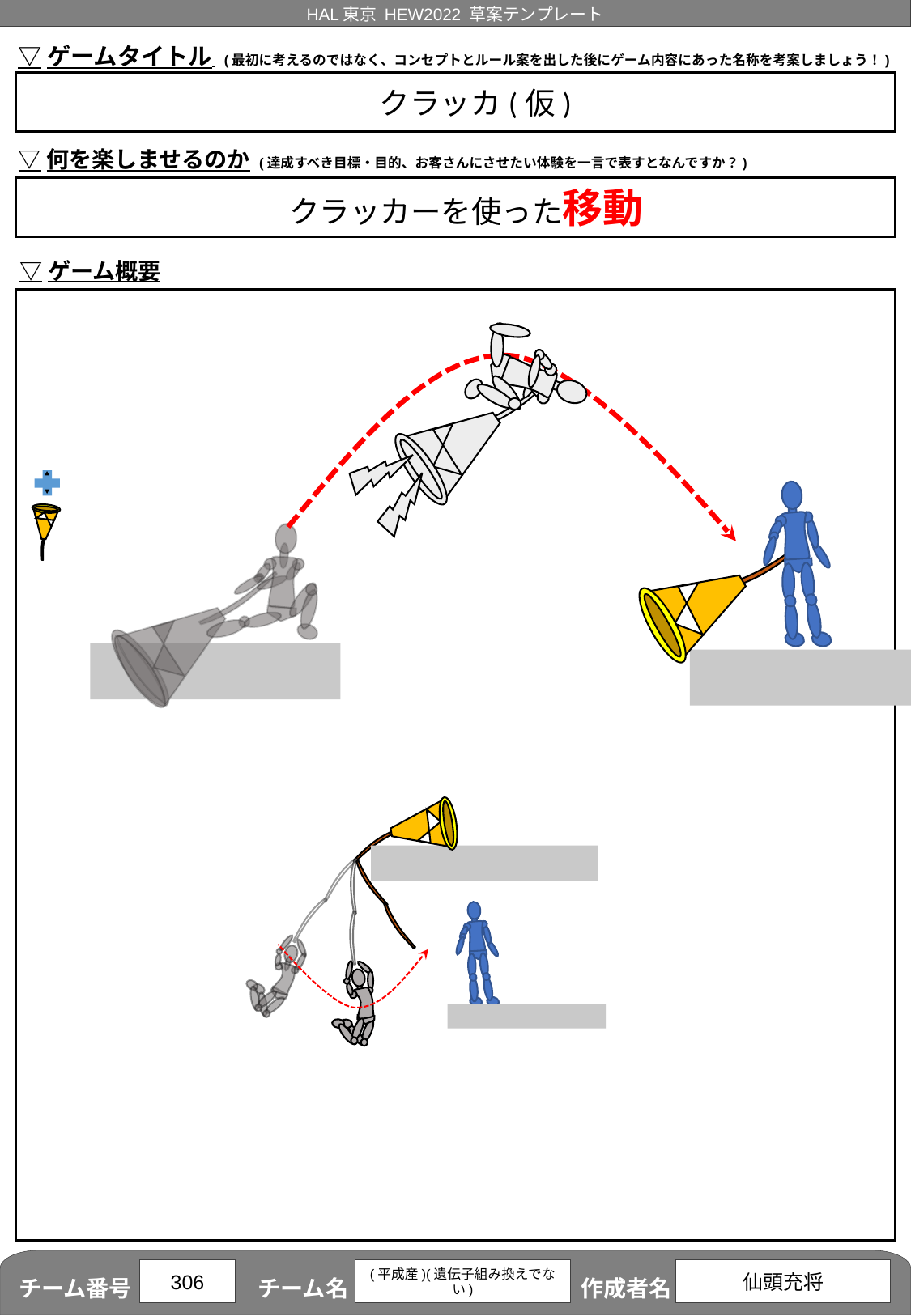

HAL東京 HEW2022 草案テンプレート
▽ゲームタイトル   (最初に考えるのではなく、コンセプトとルール案を出した後にゲーム内容にあった名称を考案しましょう！)

クラッカ(仮)
▽何を楽しませるのか  (達成すべき目標・目的、お客さんにさせたい体験を一言で表すとなんですか？)
クラッカーを使った移動

▽ゲーム概要

306
(平成産)(遺伝子組み換えでない)
仙頭充将
チーム番号
チーム名
作成者名